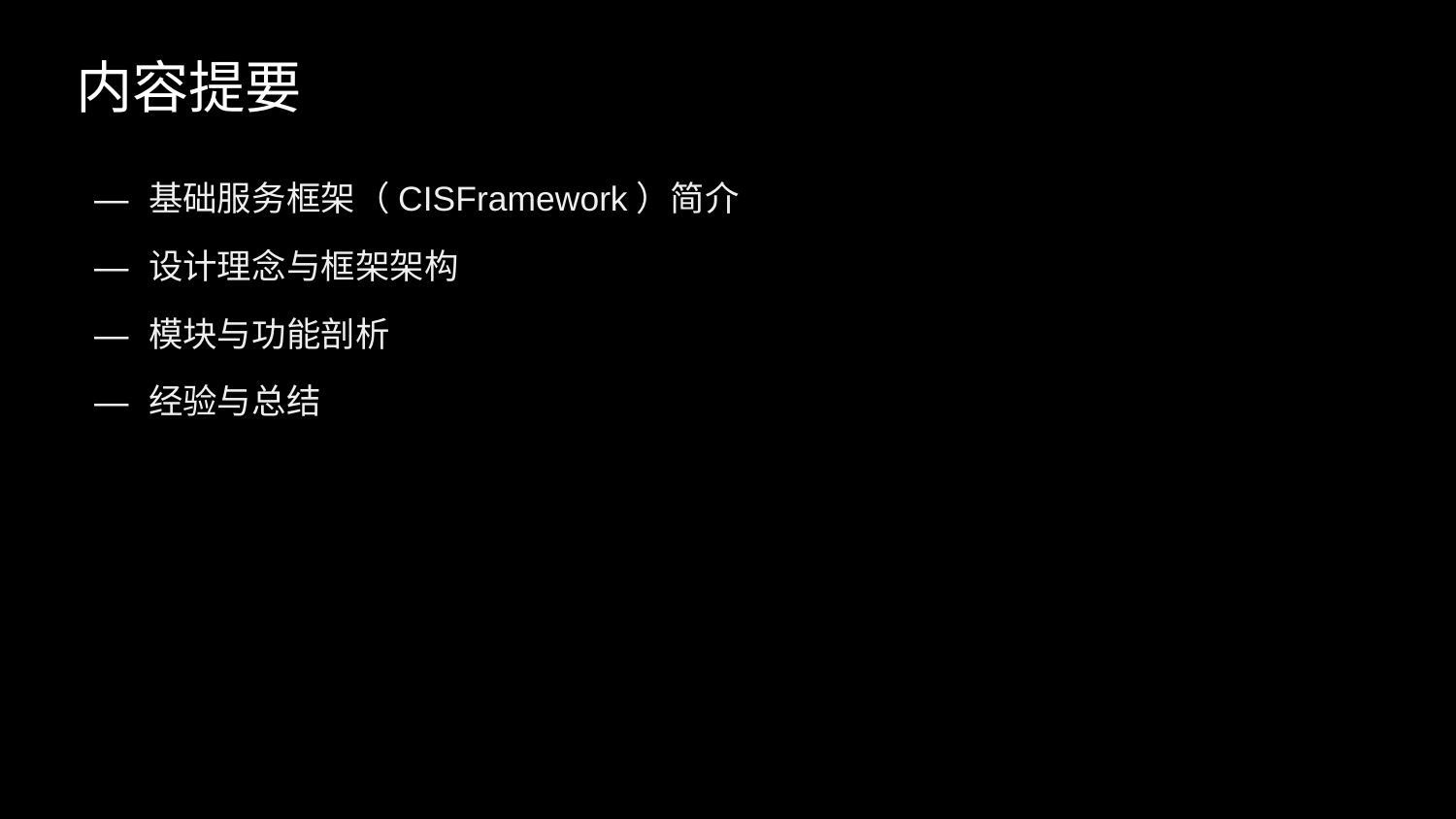

# 内容提要
基础服务框架（CISFramework）简介
设计理念与框架架构
模块与功能剖析
经验与总结